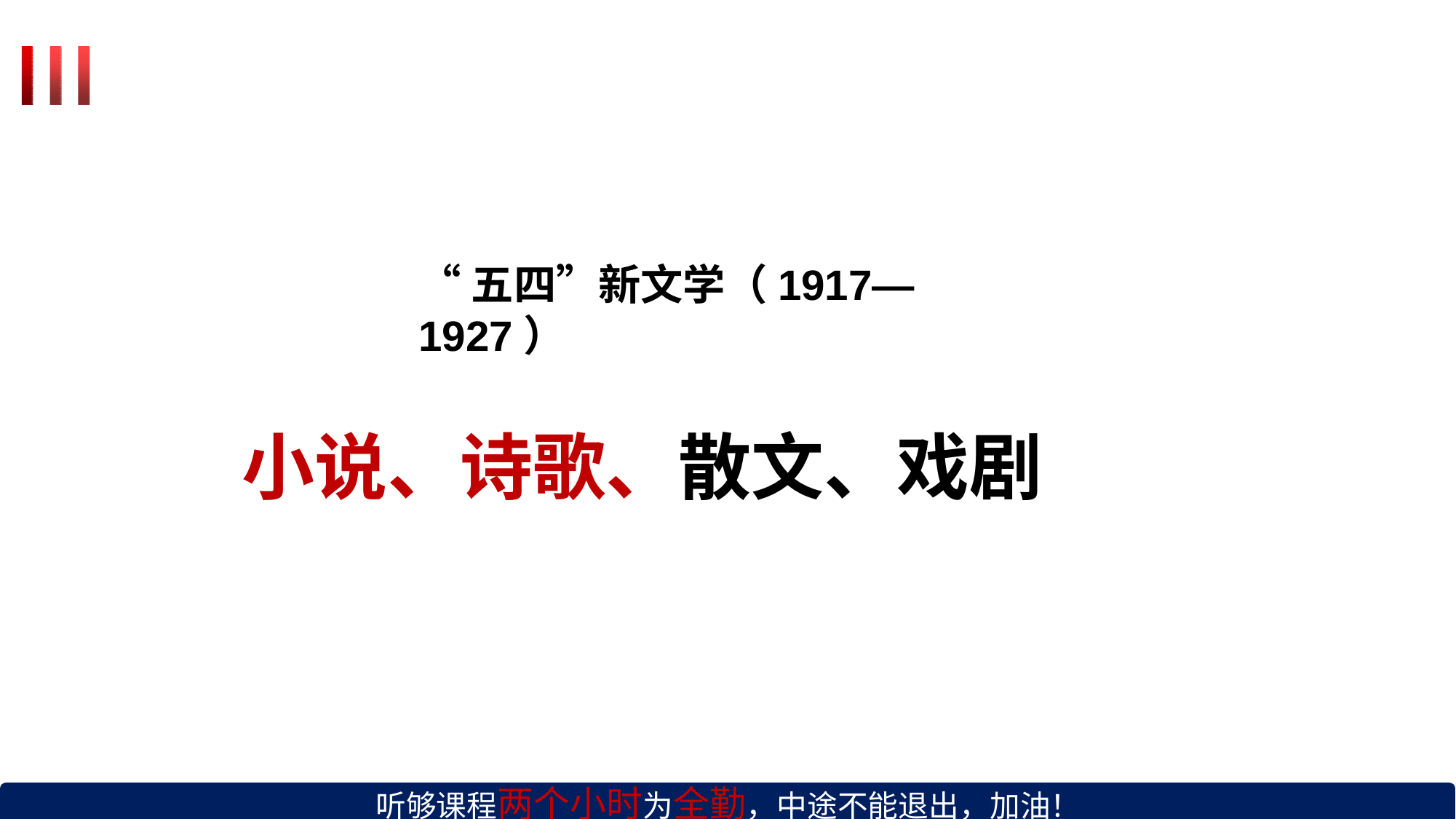

# “五四”新文学（1917—1927）
小说、诗歌、散文、戏剧

听够课程两个小时为全勤，中途不能退出，加油！